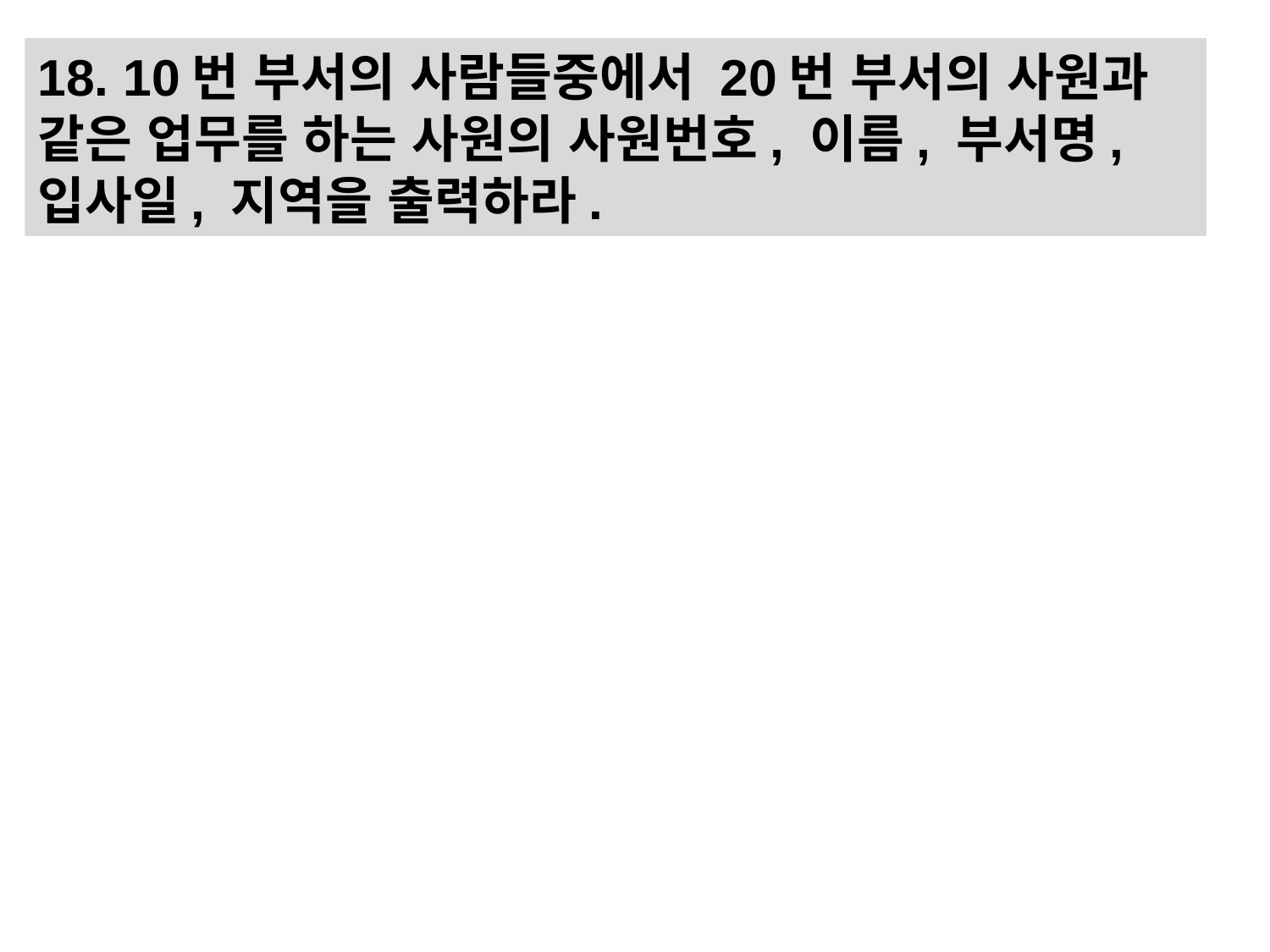

# 18. 10번 부서의 사람들중에서 20번 부서의 사원과 같은 업무를 하는 사원의 사원번호, 이름, 부서명, 입사일, 지역을 출력하라.